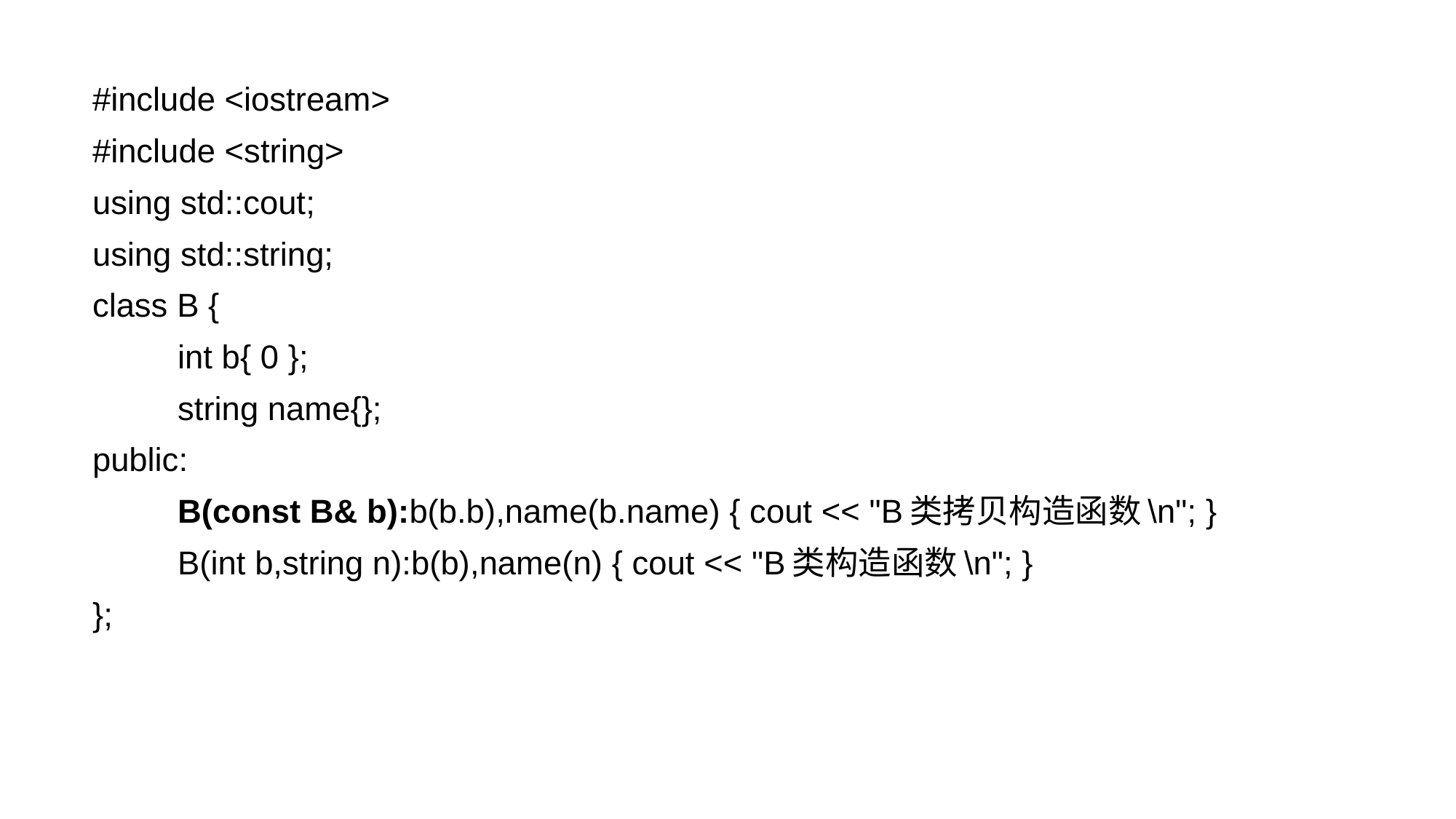

#include <iostream>
#include <string>
using std::cout;
using std::string;
class B {
	int b{ 0 };
	string name{};
public:
	B(const B& b):b(b.b),name(b.name) { cout << "B类拷贝构造函数\n"; }
	B(int b,string n):b(b),name(n) { cout << "B类构造函数\n"; }
};